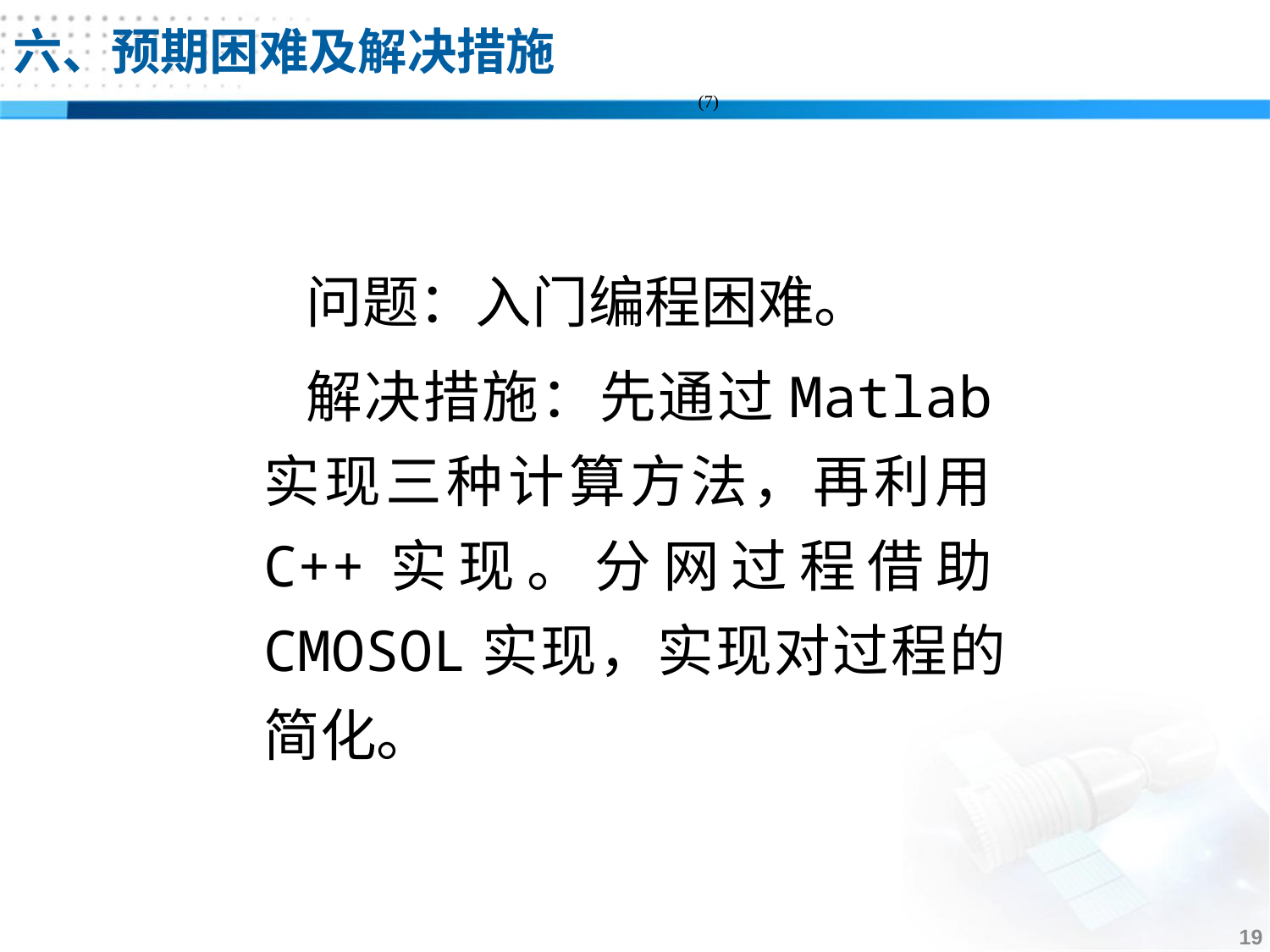

六、预期困难及解决措施

                                 (7)

问题：入门编程困难。
解决措施：先通过Matlab实现三种计算方法，再利用C++实现。分网过程借助CMOSOL实现，实现对过程的简化。

19